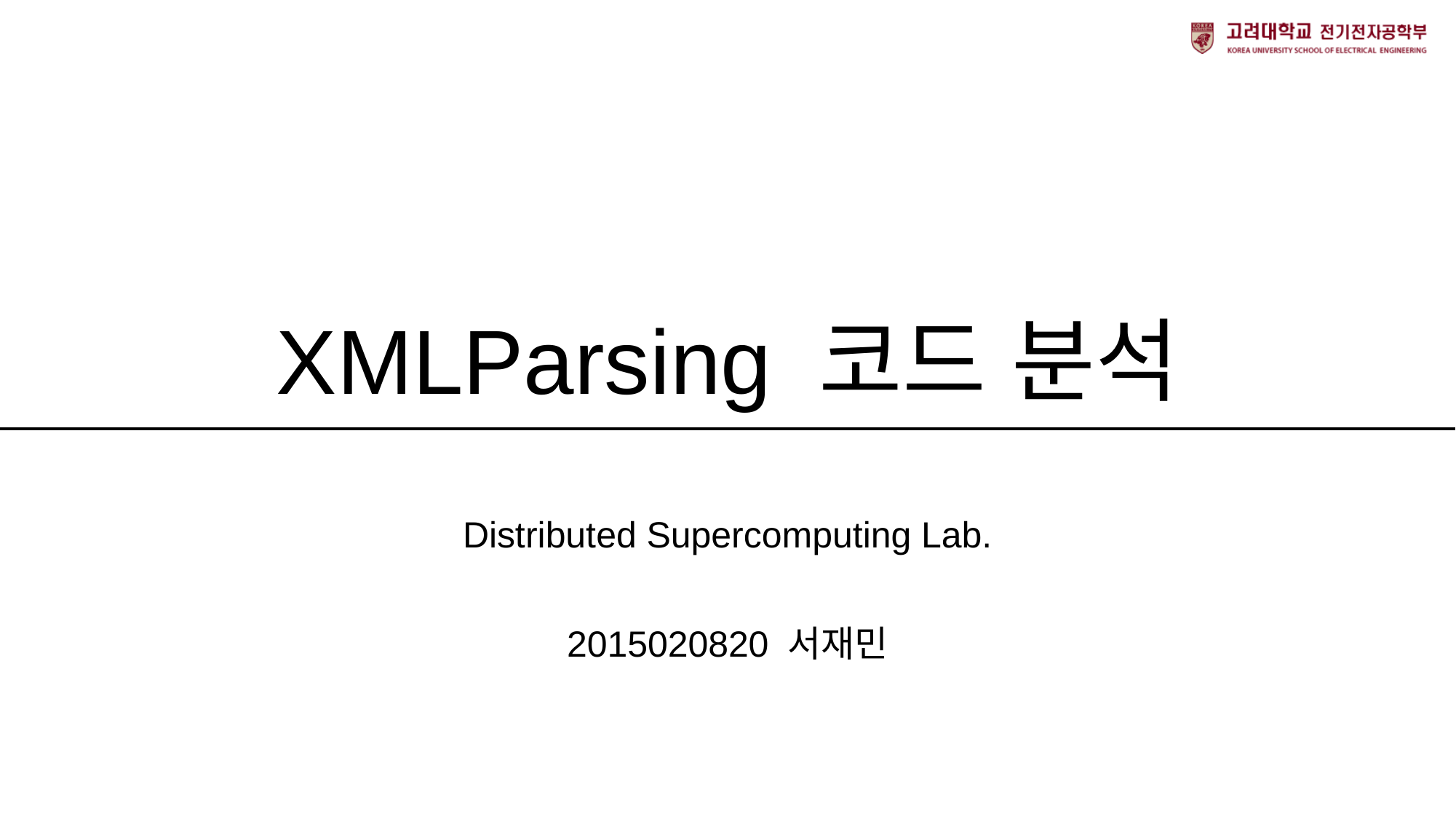

# XMLParsing 코드 분석
Distributed Supercomputing Lab.

2015020820 서재민